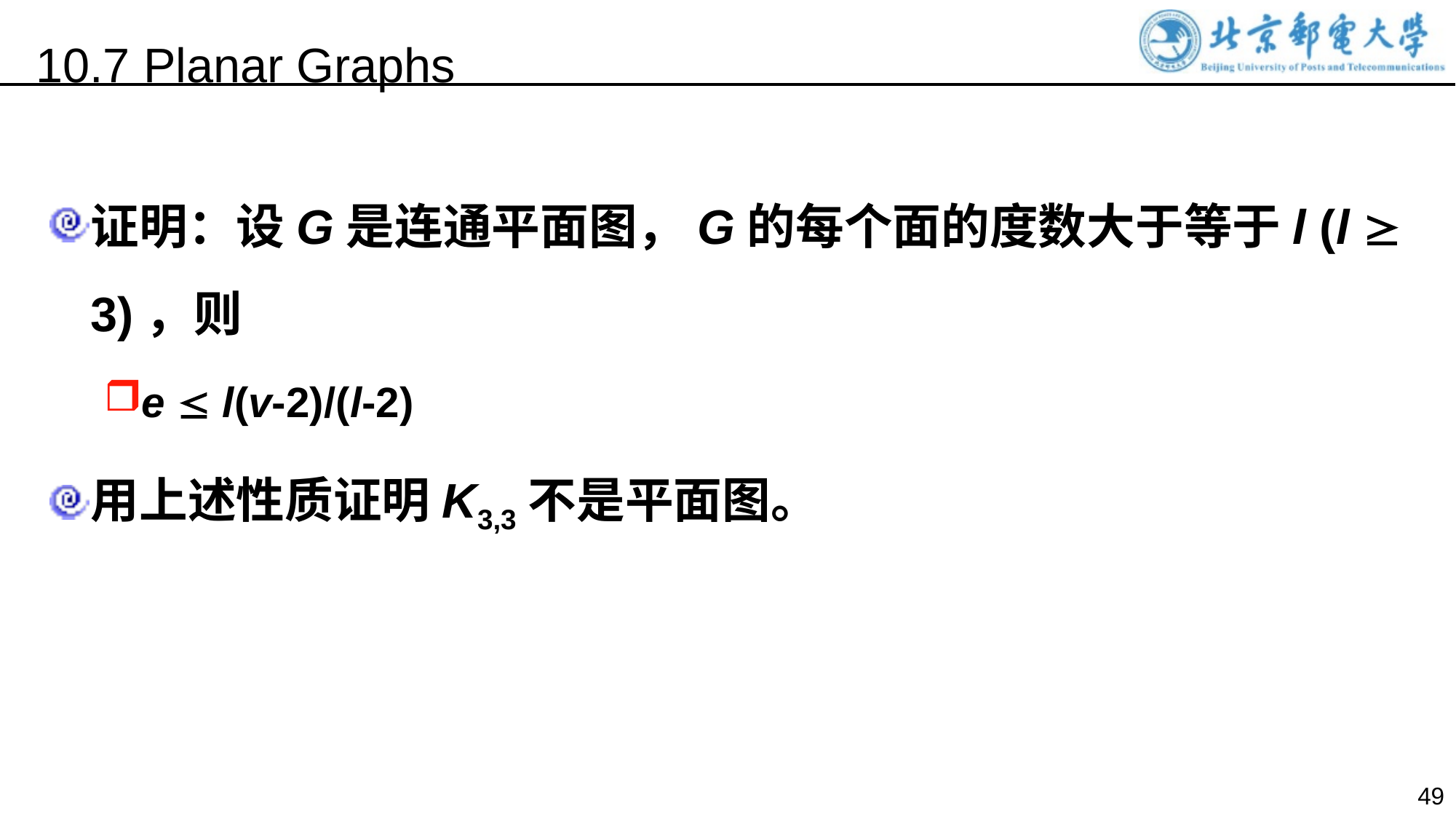

10.7 Planar Graphs
证明：设G是连通平面图，G的每个面的度数大于等于l (l ≥ 3)，则
e ≤ l(v-2)/(l-2)
用上述性质证明K3,3不是平面图。